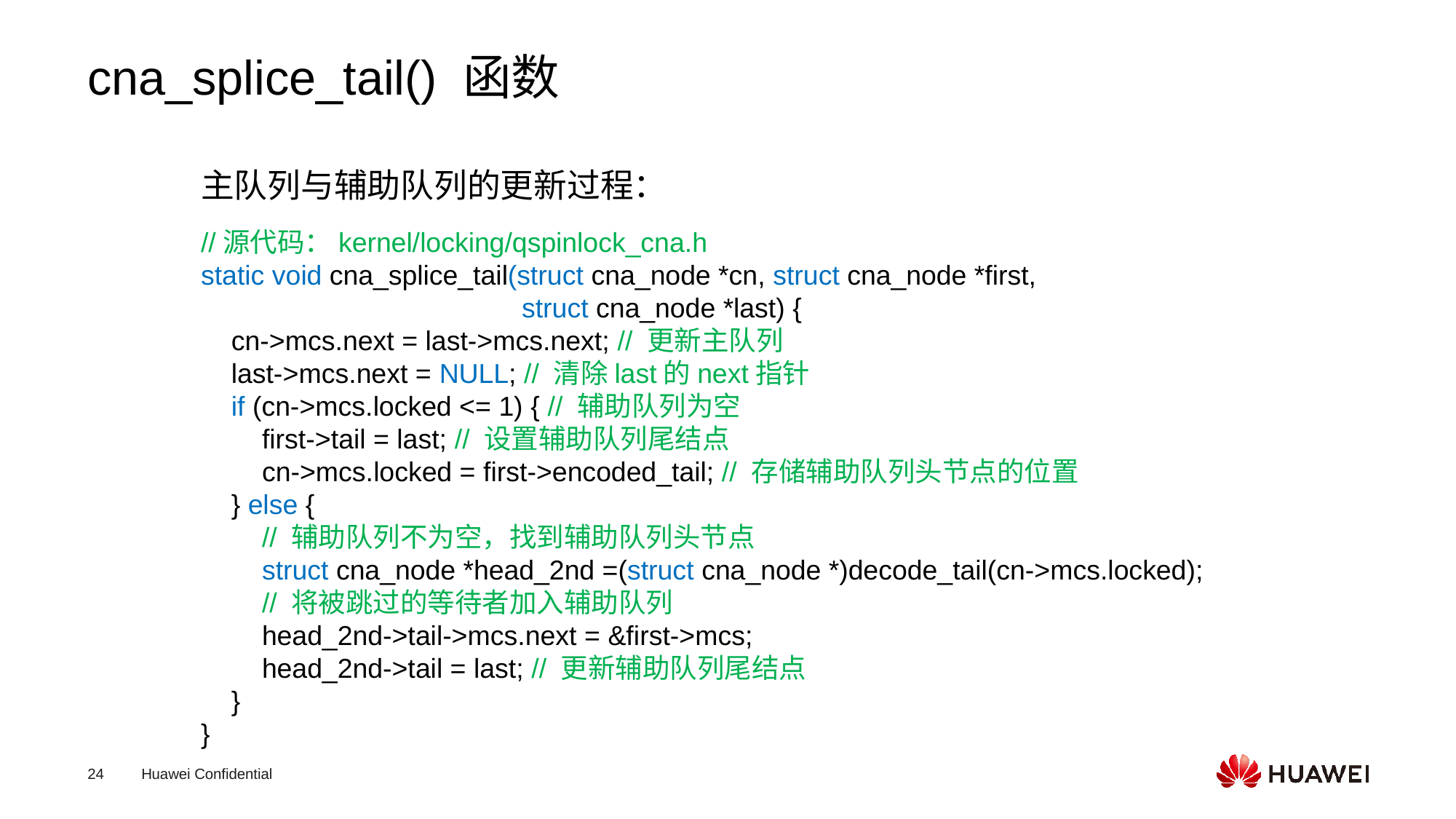

# cna_splice_tail() 函数
主队列与辅助队列的更新过程：
//源代码：kernel/locking/qspinlock_cna.h
static void cna_splice_tail(struct cna_node *cn, struct cna_node *first,
                                          struct cna_node *last) {
    cn->mcs.next = last->mcs.next; // 更新主队列
    last->mcs.next = NULL; // 清除last的next指针
    if (cn->mcs.locked <= 1) { // 辅助队列为空
        first->tail = last; // 设置辅助队列尾结点
        cn->mcs.locked = first->encoded_tail; // 存储辅助队列头节点的位置
    } else {
        // 辅助队列不为空，找到辅助队列头节点
        struct cna_node *head_2nd =(struct cna_node *)decode_tail(cn->mcs.locked);
        // 将被跳过的等待者加入辅助队列
        head_2nd->tail->mcs.next = &first->mcs;
        head_2nd->tail = last; // 更新辅助队列尾结点
    }
}